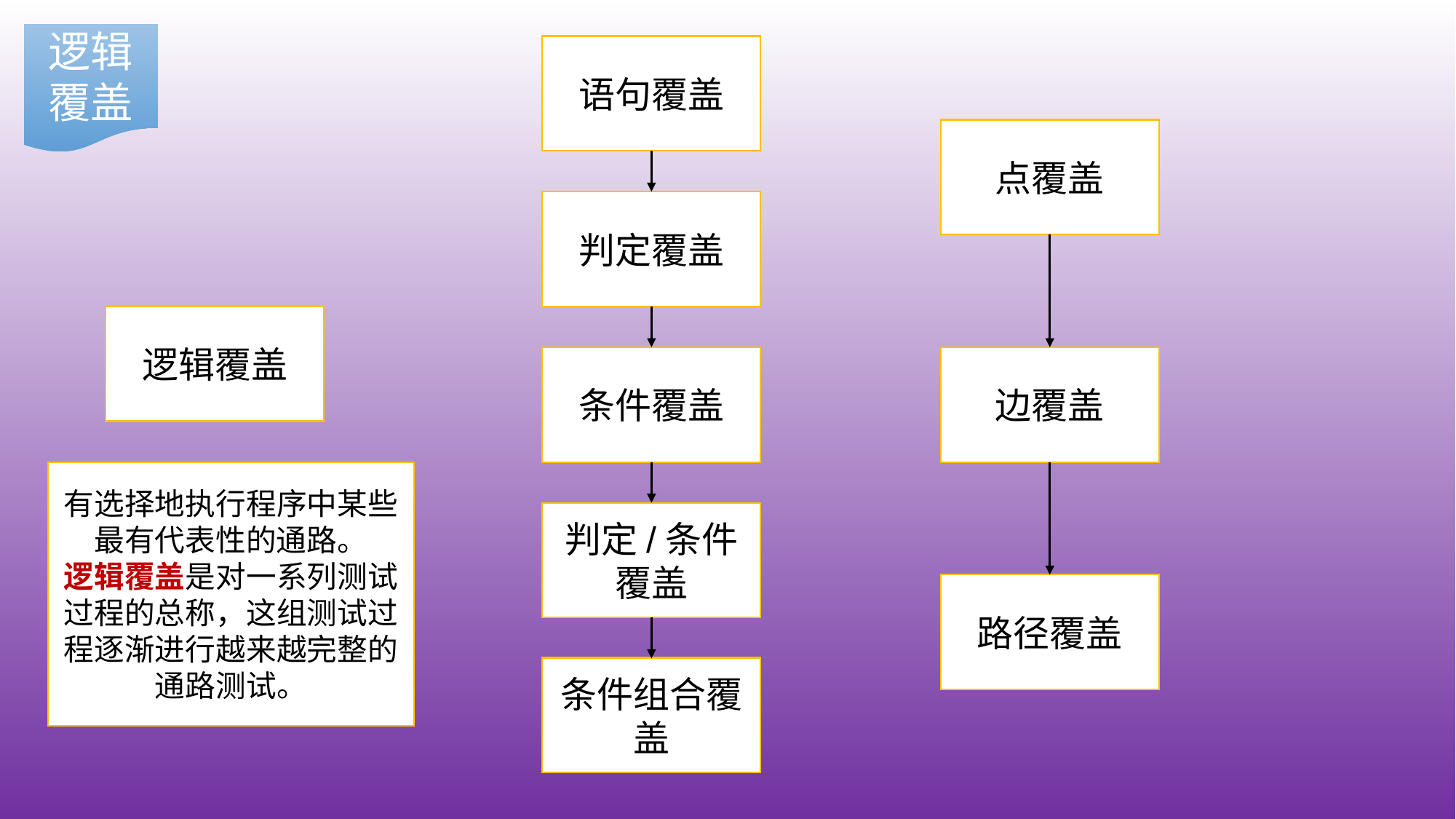

逻辑覆盖
语句覆盖
点覆盖
判定覆盖
逻辑覆盖
边覆盖
条件覆盖
有选择地执行程序中某些最有代表性的通路。
逻辑覆盖是对一系列测试过程的总称，这组测试过程逐渐进行越来越完整的通路测试。
判定/条件覆盖
路径覆盖
条件组合覆盖